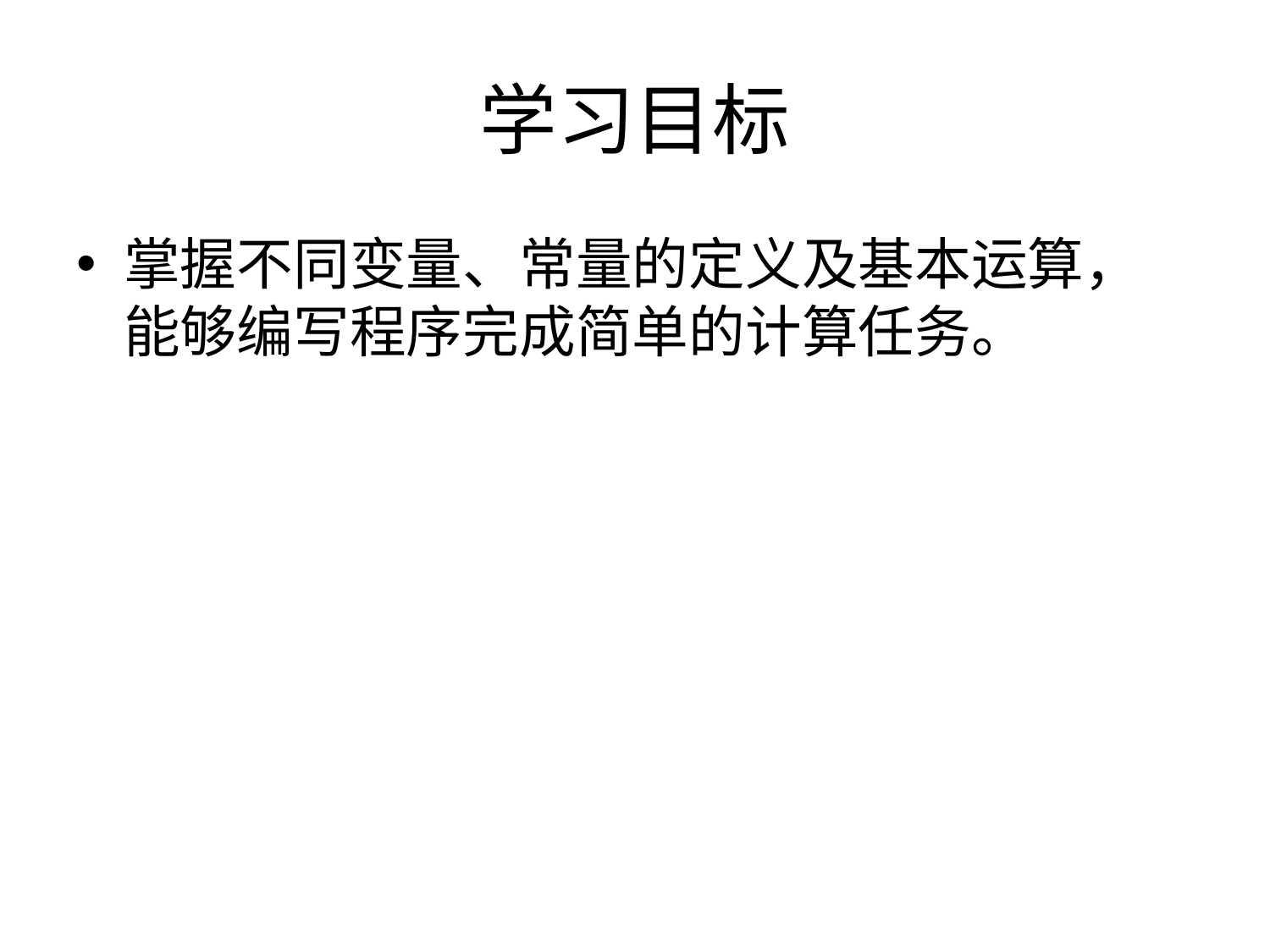

# 学习目标
掌握不同变量、常量的定义及基本运算，能够编写程序完成简单的计算任务。